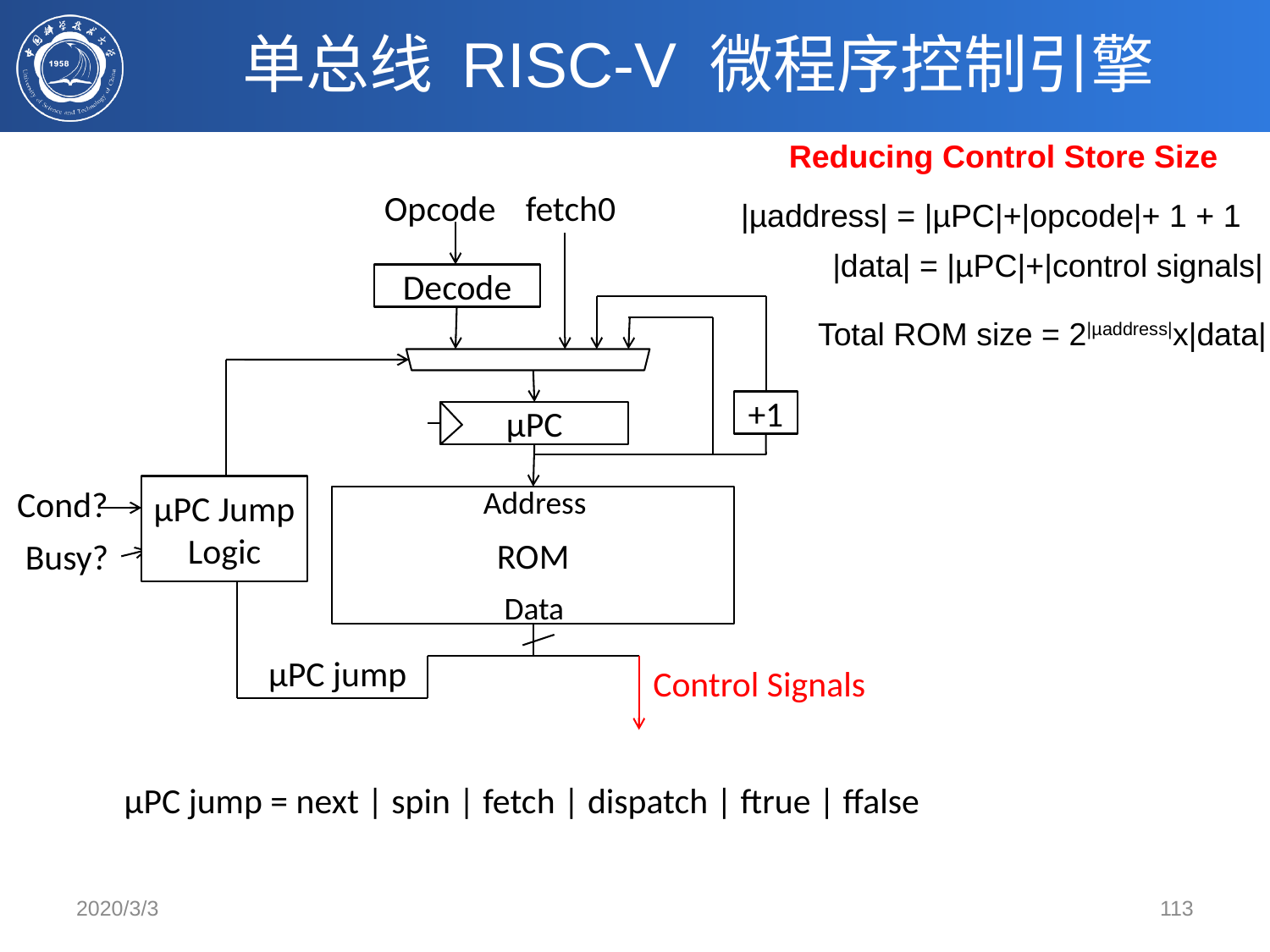

# 单总线 RISC-V 微程序控制引擎
Reducing Control Store Size
Opcode
fetch0
|µaddress| = |µPC|+|opcode|+ 1 + 1
|data| = |µPC|+|control signals|
Decode
Total ROM size = 2|µaddress|x|data|
µPC

+1
Cond?
µPC Jump Logic
Address
ROM
Busy?
Data
µPC jump
Control Signals
µPC jump = next | spin | fetch | dispatch | ftrue | ffalse
2020/3/3
113